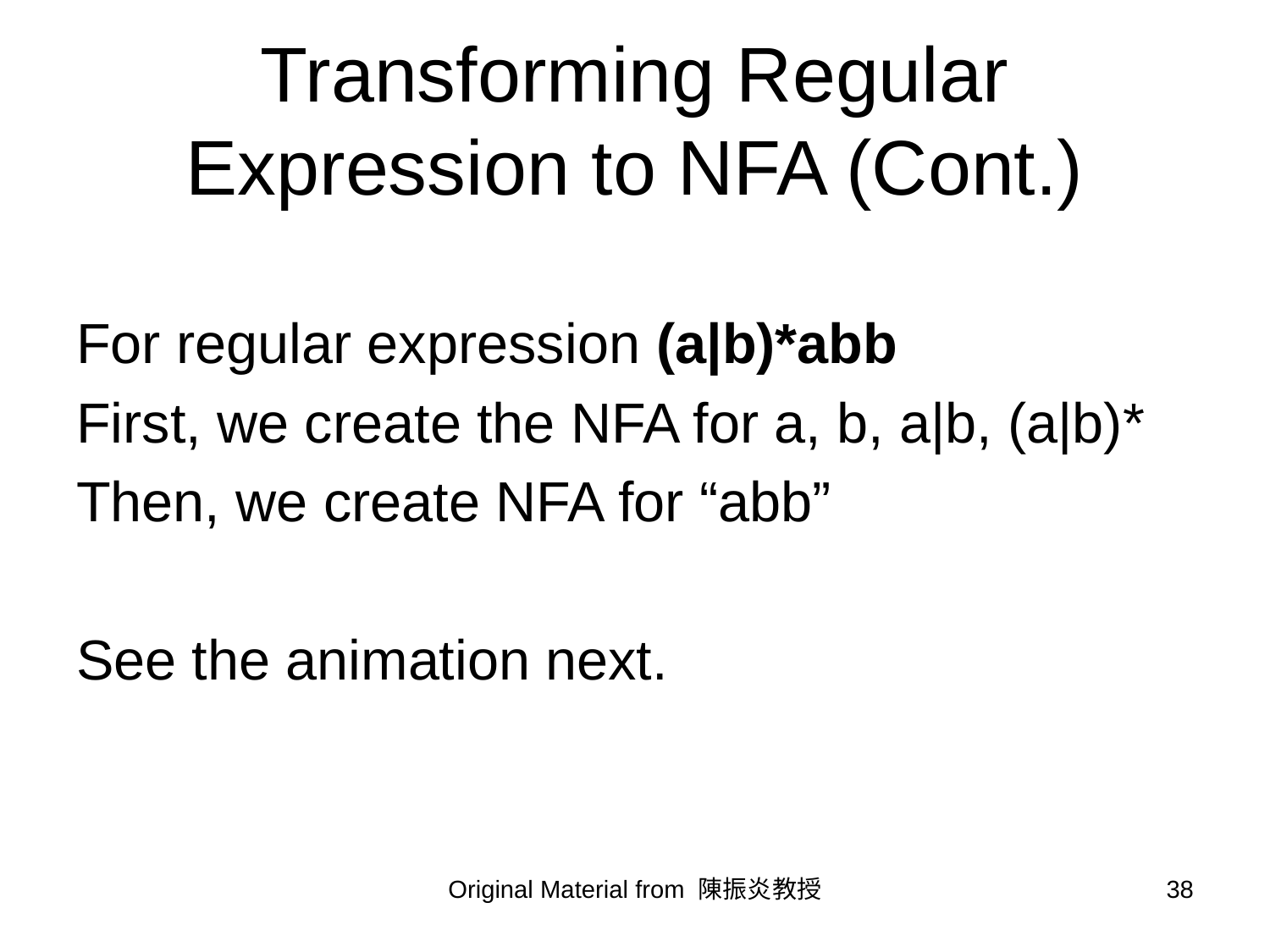

# Transforming Regular Expression to NFA (Cont.)

For regular expression (a|b)*abb
First, we create the NFA for a, b, a|b, (a|b)*
Then, we create NFA for “abb”

See the animation next.

Original Material from 陳振炎教授
38